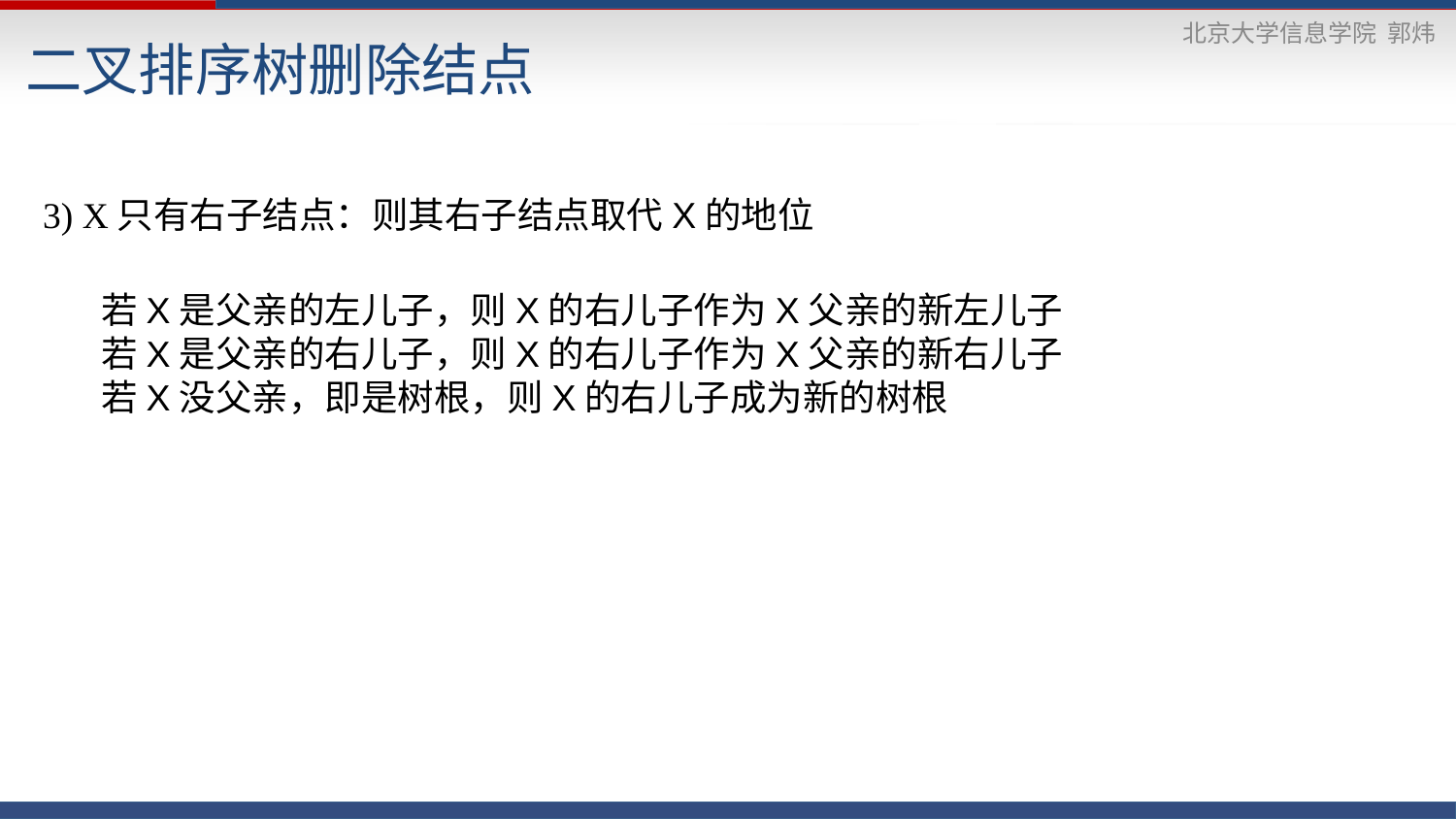

二叉排序树删除结点

3) X只有右子结点：则其右子结点取代X的地位

      若X是父亲的左儿子，则X的右儿子作为X父亲的新左儿子
      若X是父亲的右儿子，则X的右儿子作为X父亲的新右儿子
      若X没父亲，即是树根，则X的右儿子成为新的树根
12